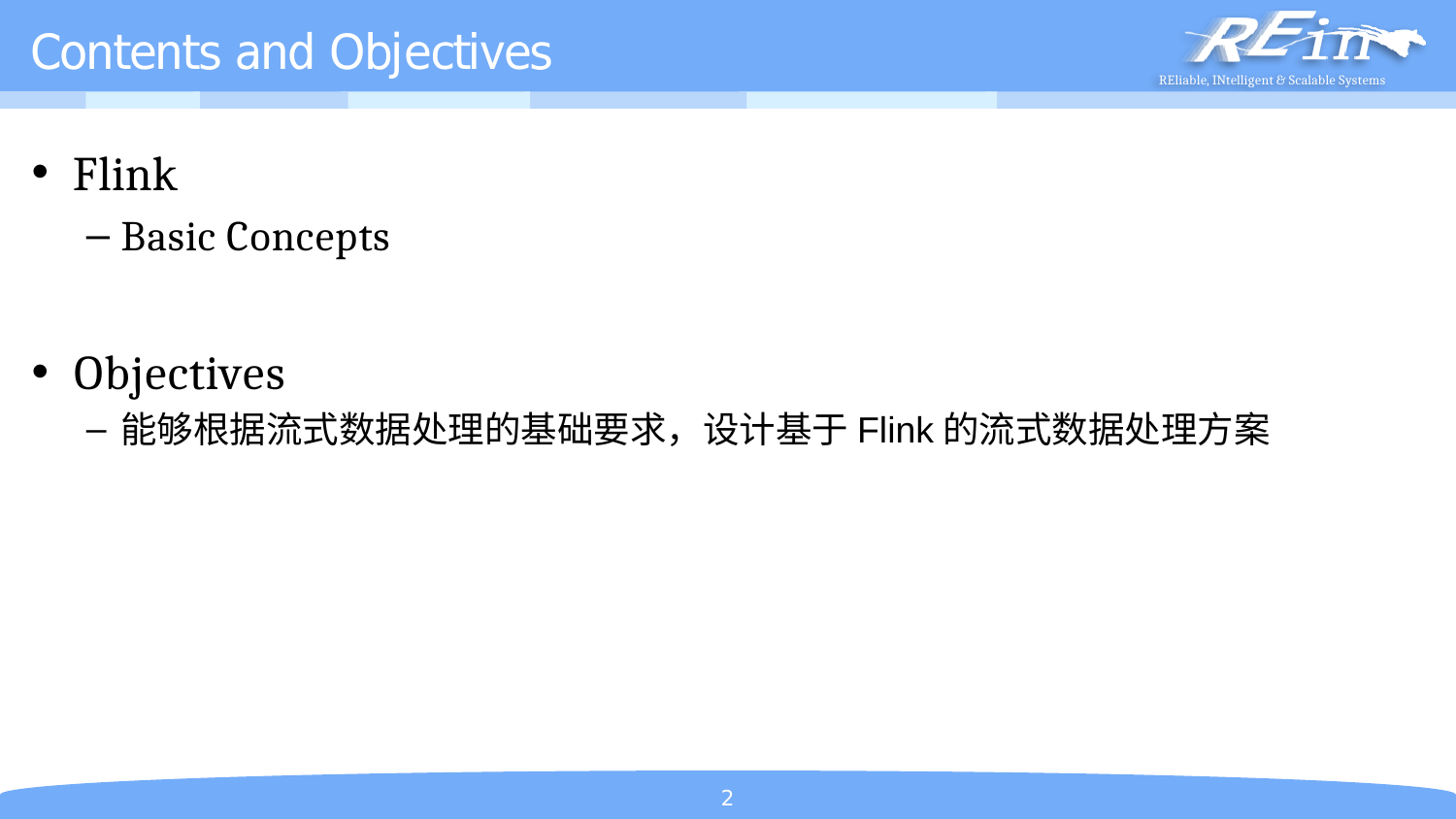

# Contents and Objectives
Flink
Basic Concepts

Objectives
能够根据流式数据处理的基础要求，设计基于Flink的流式数据处理方案

2